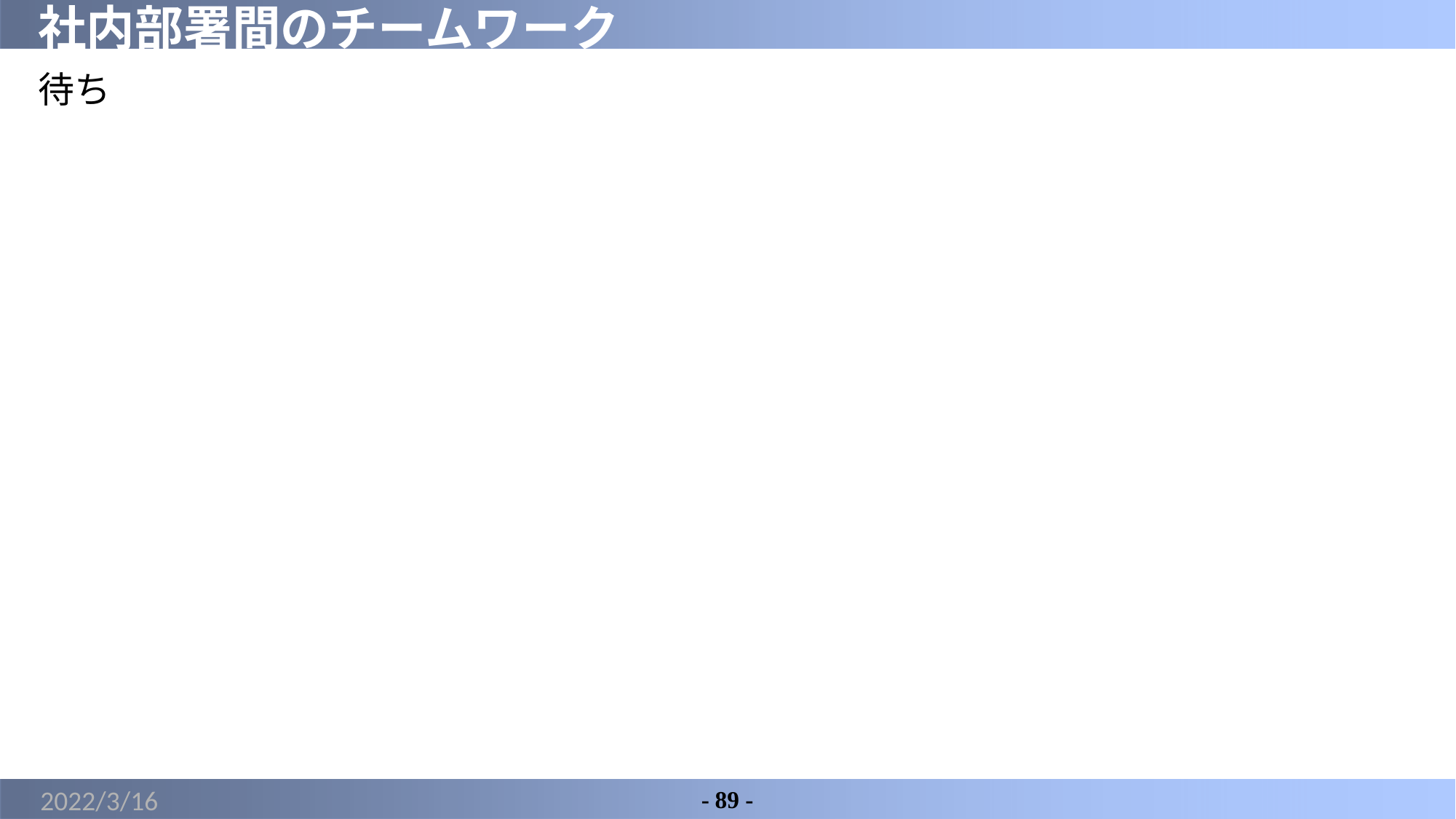

# 社内部署間のチームワーク
待ち
2022/3/16
- 89 -